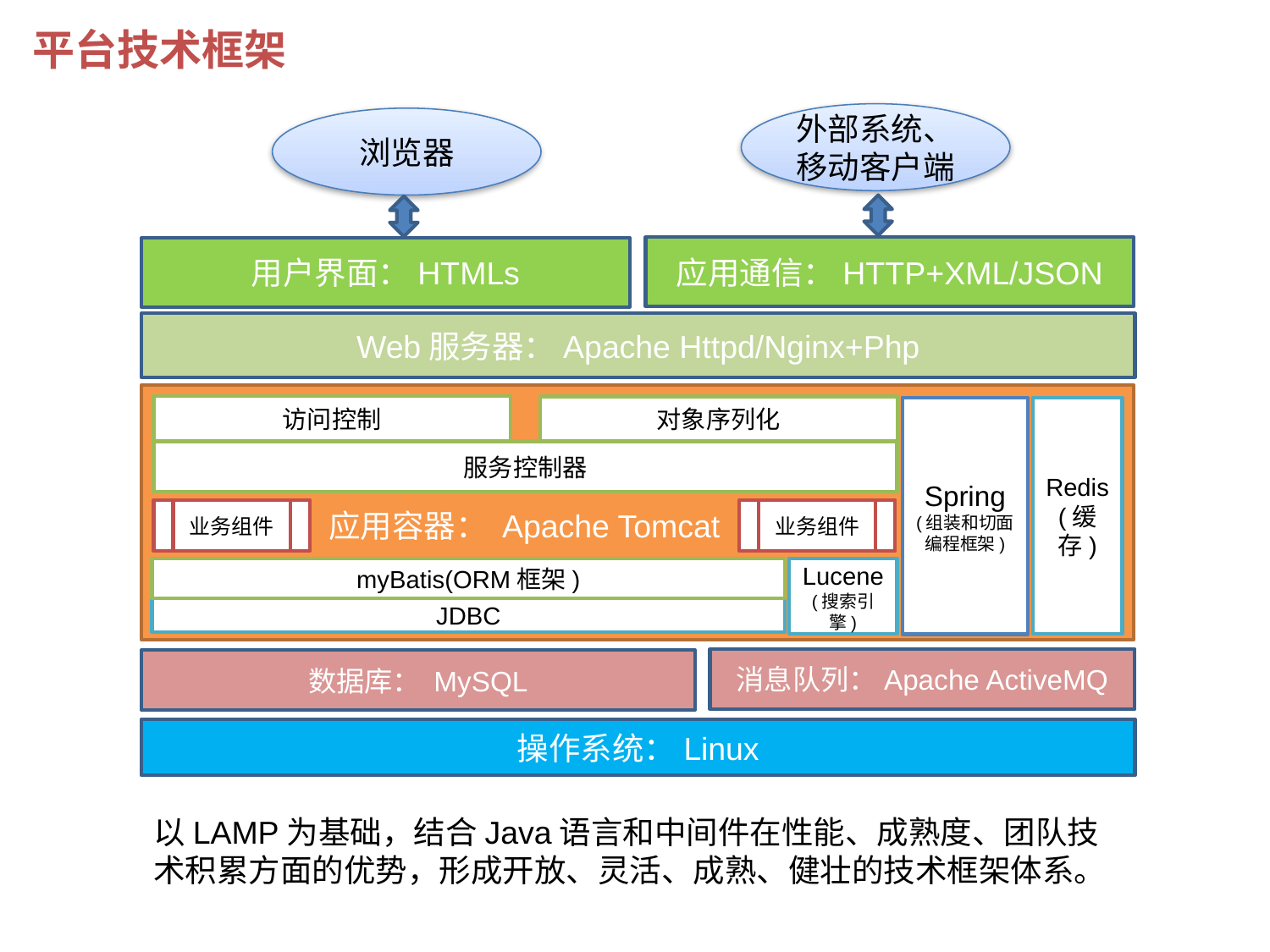

平台技术框架
外部系统、移动客户端
浏览器

应用通信：HTTP+XML/JSON
用户界面：HTMLs
Web服务器：Apache Httpd/Nginx+Php

访问控制
对象序列化
Spring
(组装和切面编程框架)
Redis
(缓存)
服务控制器
业务组件
应用容器： Apache Tomcat
业务组件
myBatis(ORM框架)
Lucene(搜索引擎)
JDBC
消息队列：Apache ActiveMQ
数据库： MySQL
操作系统：Linux
以LAMP为基础，结合Java语言和中间件在性能、成熟度、团队技术积累方面的优势，形成开放、灵活、成熟、健壮的技术框架体系。